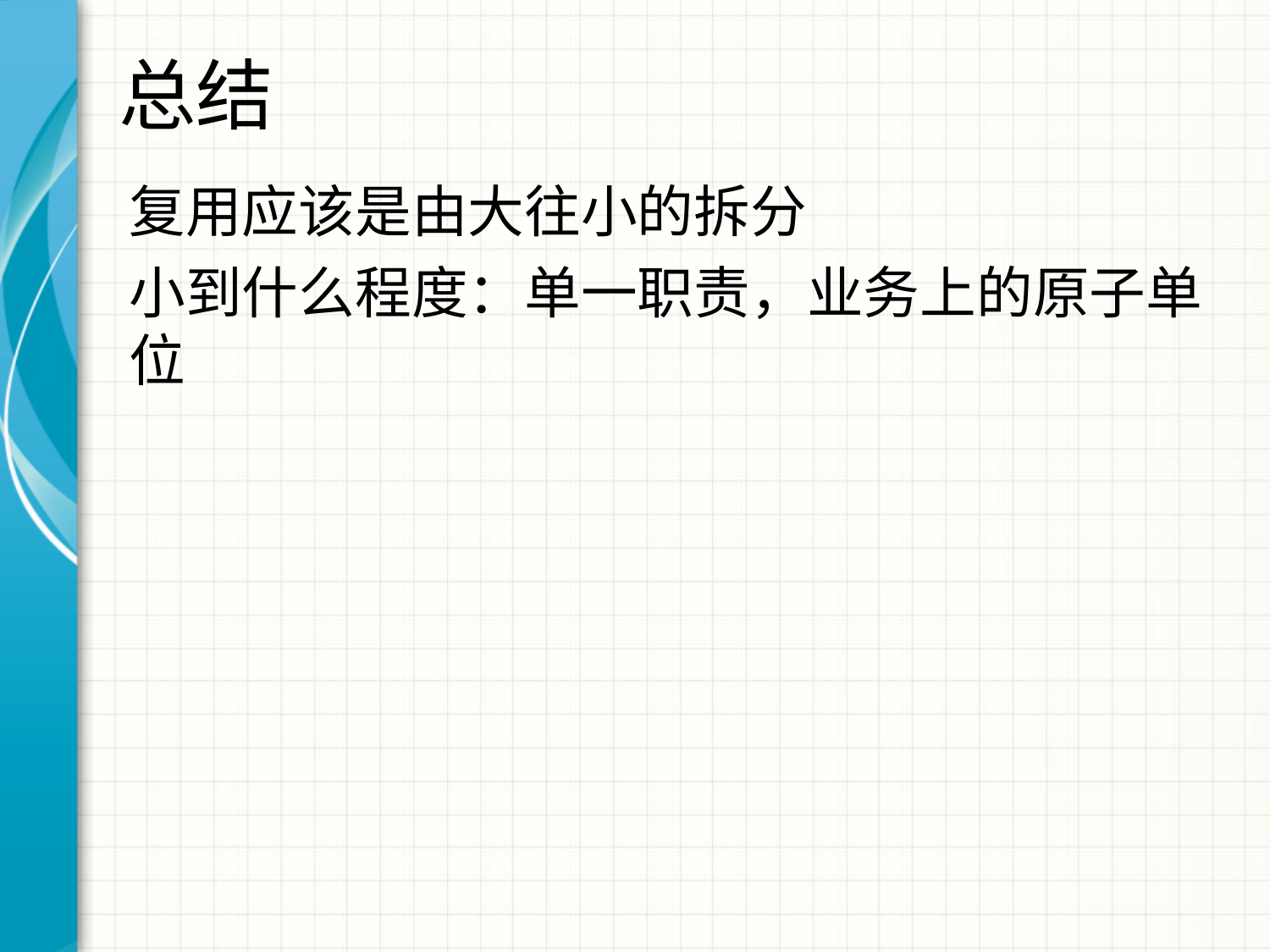

# 总结
复用应该是由大往小的拆分
小到什么程度：单一职责，业务上的原子单位